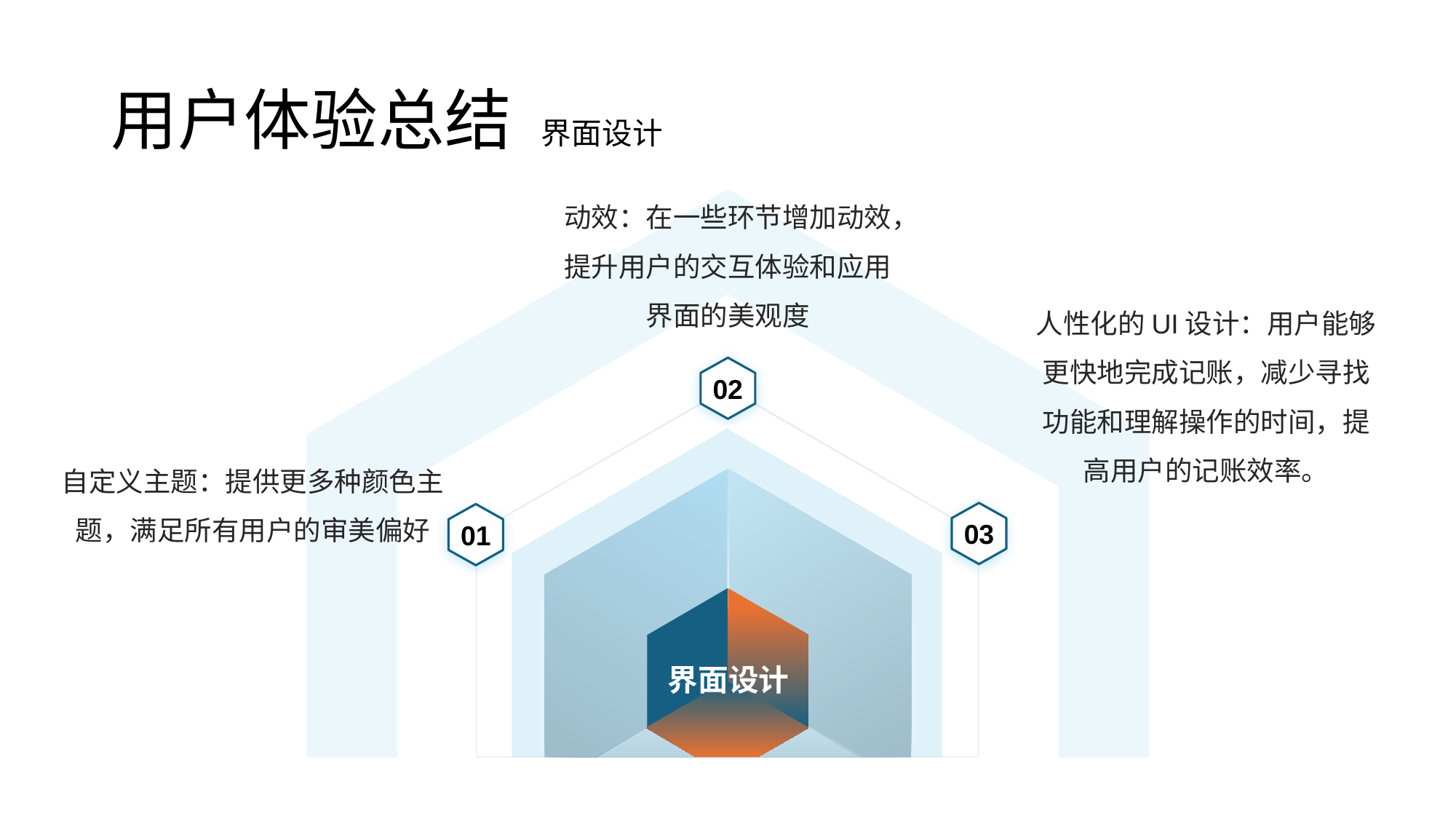

# 用户体验总结  界面设计

动效：在一些环节增加动效，提升用户的交互体验和应用界面的美观度
02

人性化的UI设计：用户能够更快地完成记账，减少寻找功能和理解操作的时间，提高用户的记账效率。

自定义主题：提供更多种颜色主题，满足所有用户的审美偏好

03
01

界面设计